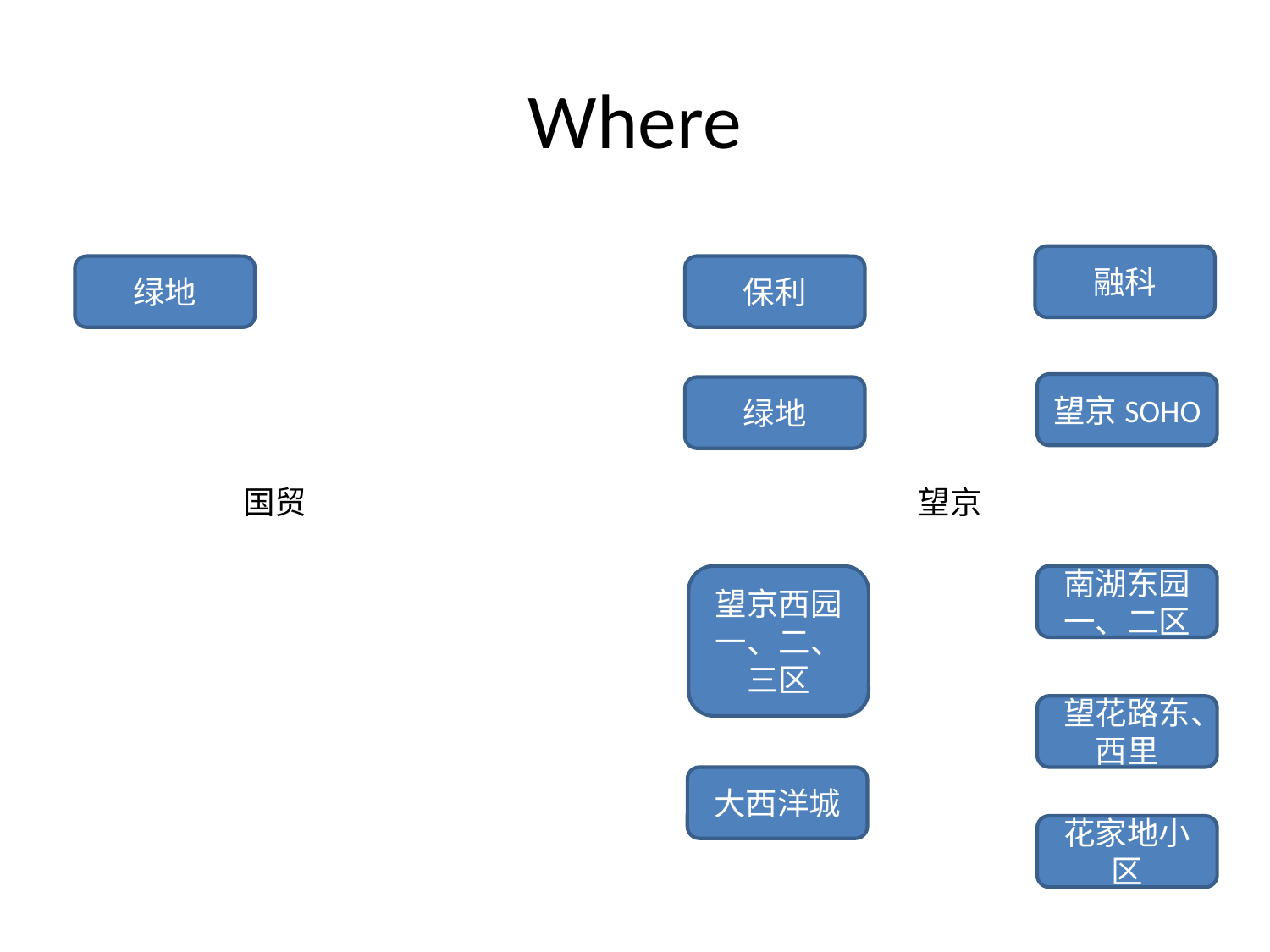

# Where
融科
绿地
保利
望京SOHO
绿地
国贸
望京
望京西园一、二、三区
南湖东园一、二区
望花路东、西里
大西洋城
花家地小区